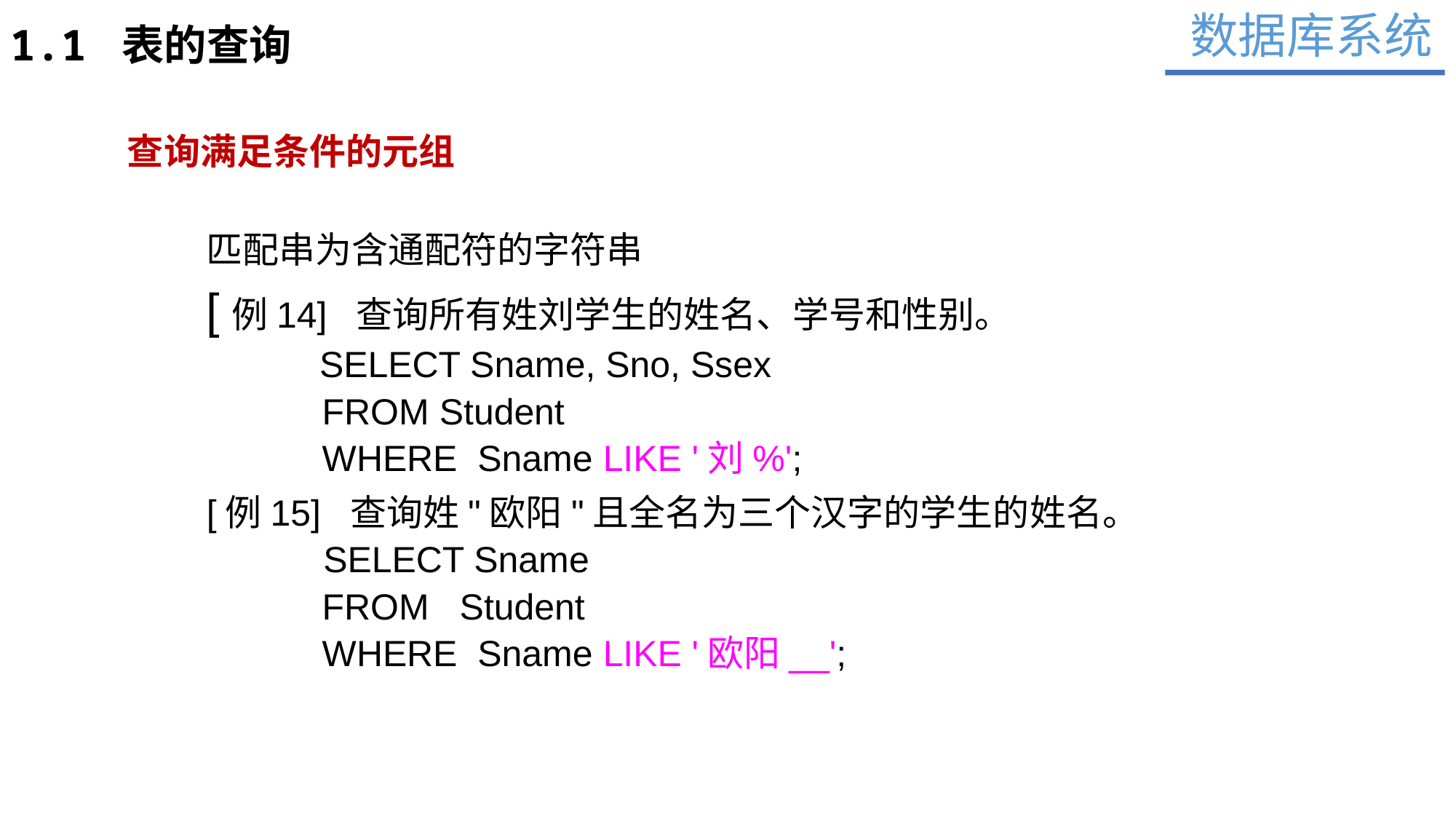

数据库系统
1.1 表的查询

查询满足条件的元组
匹配串为含通配符的字符串
[例14]  查询所有姓刘学生的姓名、学号和性别。
       SELECT Sname, Sno, Ssex
      FROM Student
      WHERE  Sname LIKE '刘%';
[例15]  查询姓"欧阳"且全名为三个汉字的学生的姓名。
       SELECT Sname
      FROM   Student
      WHERE  Sname LIKE '欧阳__';